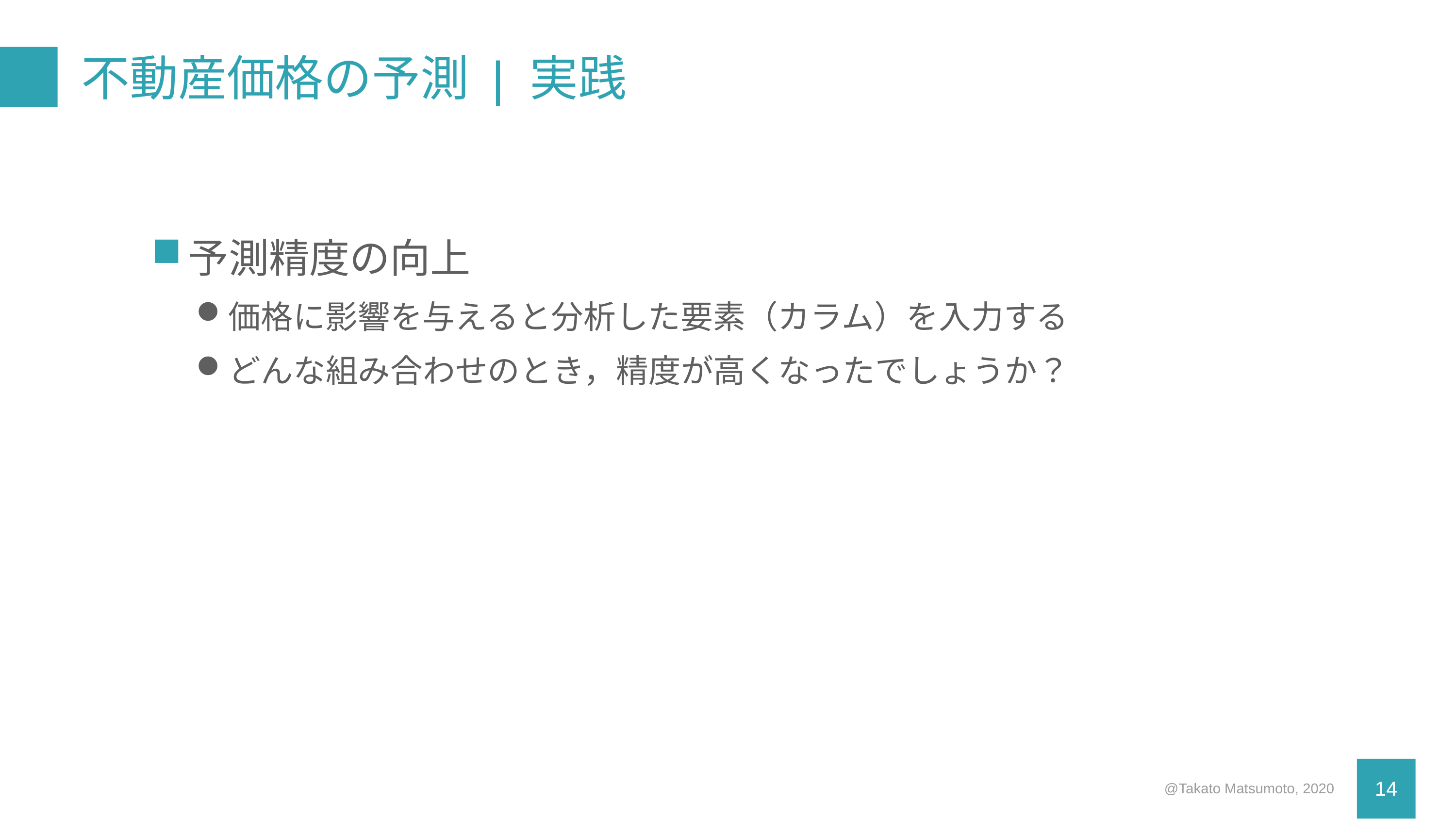

# 不動産価格の予測 | 実践

予測精度の向上
価格に影響を与えると分析した要素（カラム）を入力する
どんな組み合わせのとき，精度が高くなったでしょうか？
@Takato Matsumoto, 2020
14